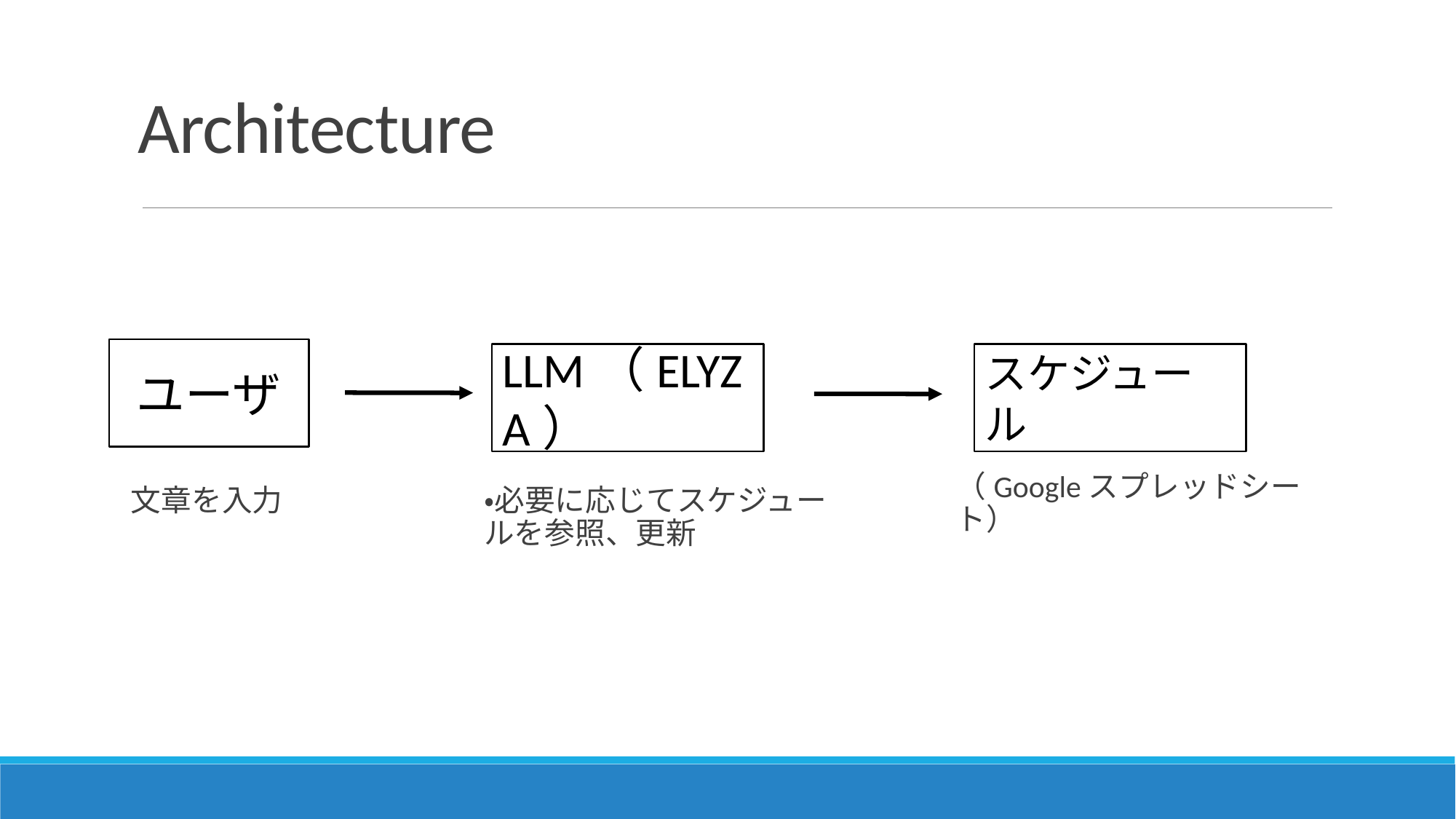

# Architecture
ユーザ
LLM（ELYZA）
スケジュール
（Googleスプレッドシート）
文章を入力
・必要に応じてスケジュールを参照、更新